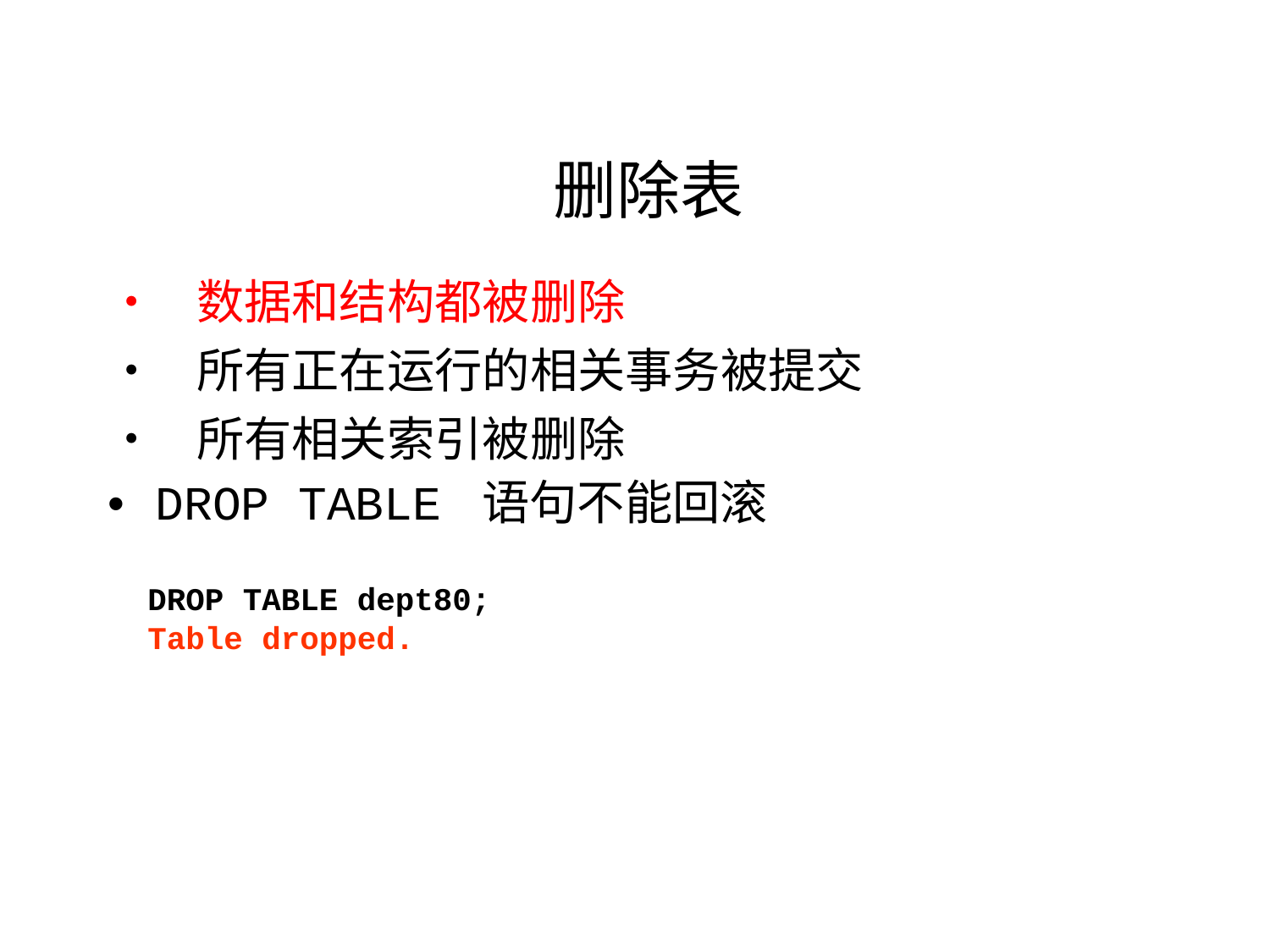

删除表
• 数据和结构都被删除
• 所有正在运行的相关事务被提交
• 所有相关索引被删除
• DROP TABLE 语句不能回滚
DROP TABLE dept80;
Table dropped.